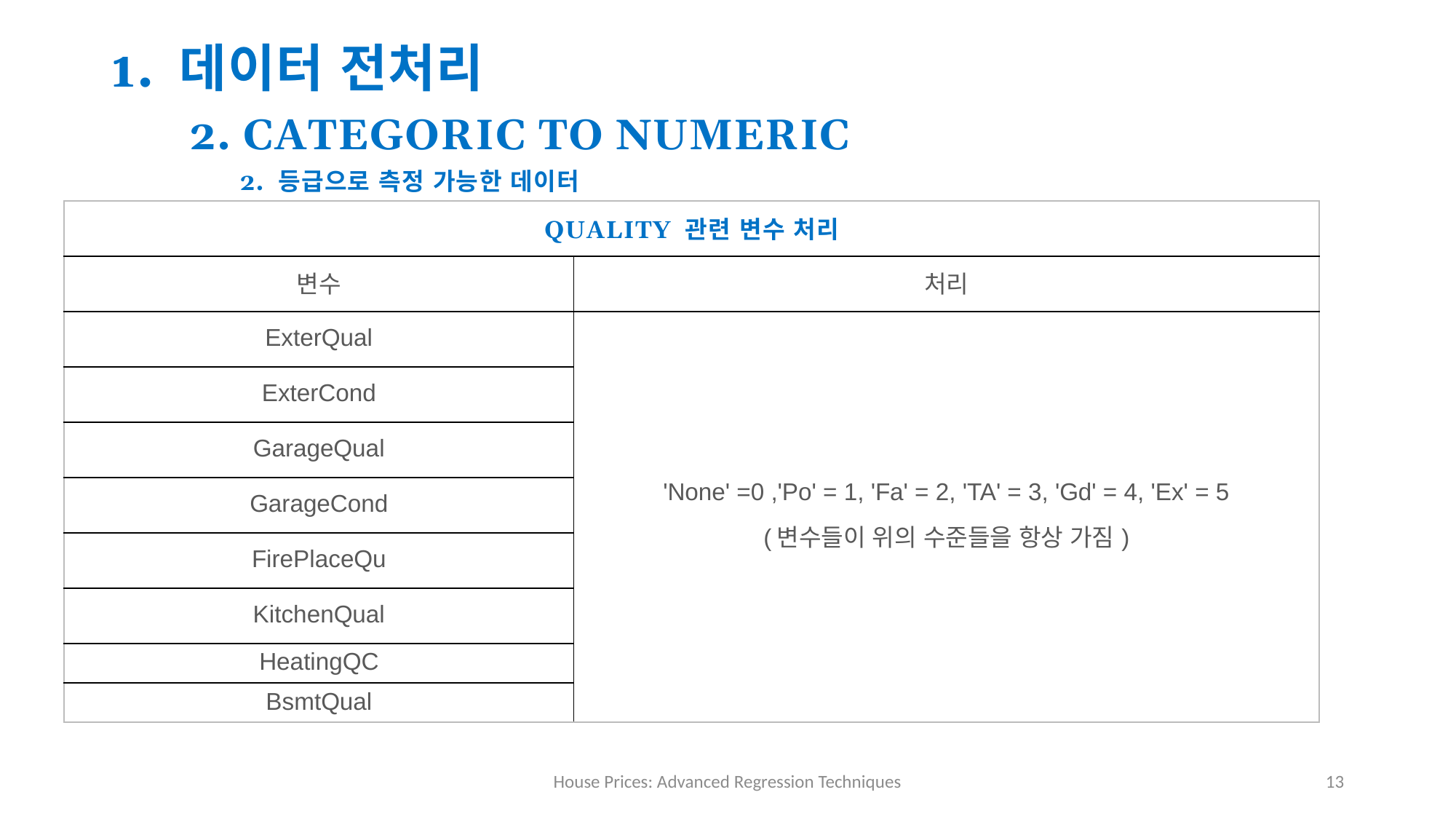

1. 데이터 전처리
2. Categoric to numeric
2. 등급으로 측정 가능한 데이터
| Quality 관련 변수 처리 |  |
| --- | --- |
| 변수 | 처리 |
| ExterQual | 'None' =0 ,'Po' = 1, 'Fa' = 2, 'TA' = 3, 'Gd' = 4, 'Ex' = 5 (변수들이 위의 수준들을 항상 가짐) |
| ExterCond |  |
| GarageQual |  |
| GarageCond |  |
| FirePlaceQu |  |
| KitchenQual |  |
| HeatingQC |  |
| BsmtQual |  |
House Prices: Advanced Regression Techniques
13